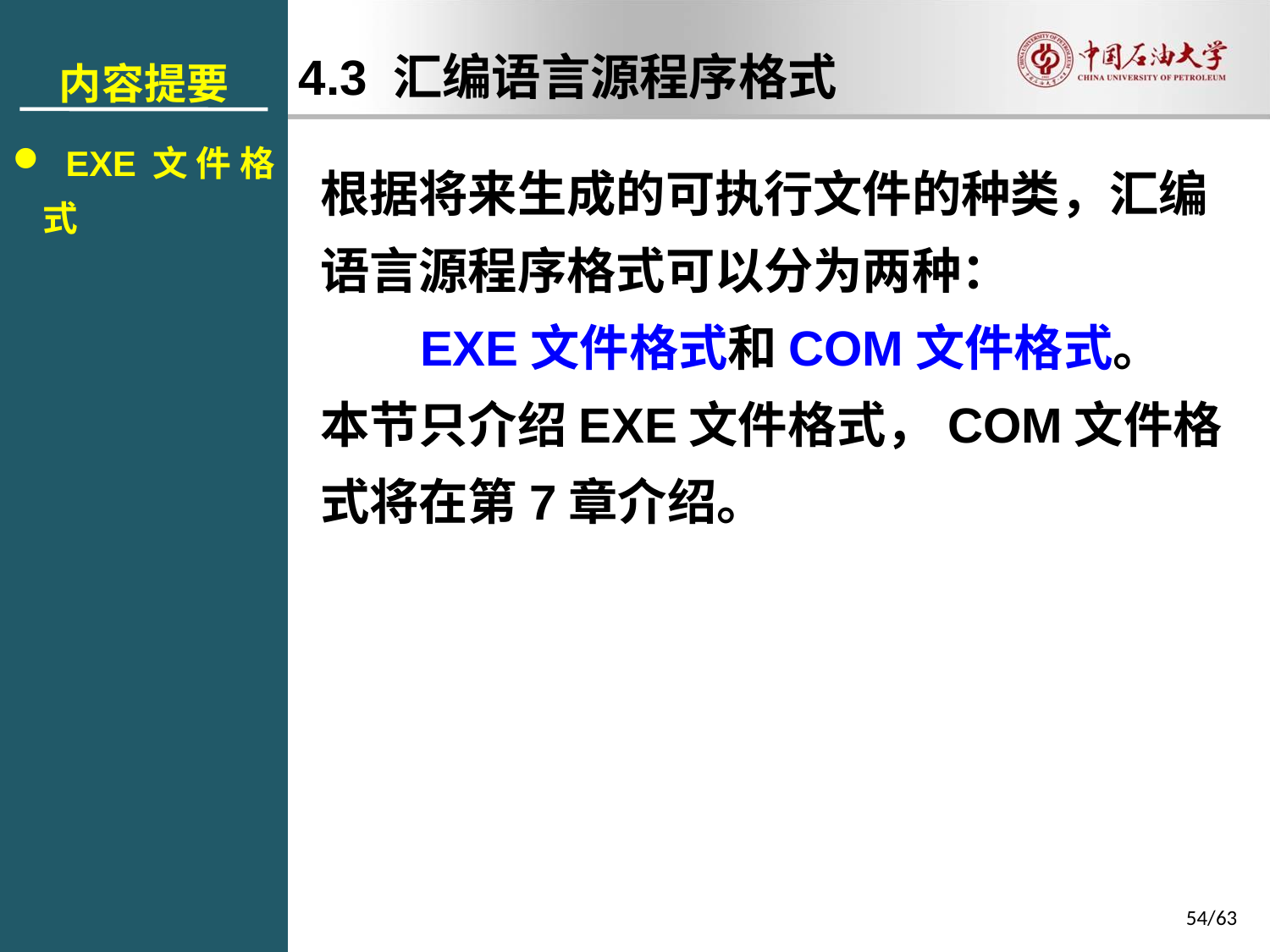

内容提要
 EXE文件格式
4.3 汇编语言源程序格式
根据将来生成的可执行文件的种类，汇编语言源程序格式可以分为两种：
EXE文件格式和COM文件格式。
本节只介绍EXE文件格式，COM文件格式将在第7章介绍。
54/63